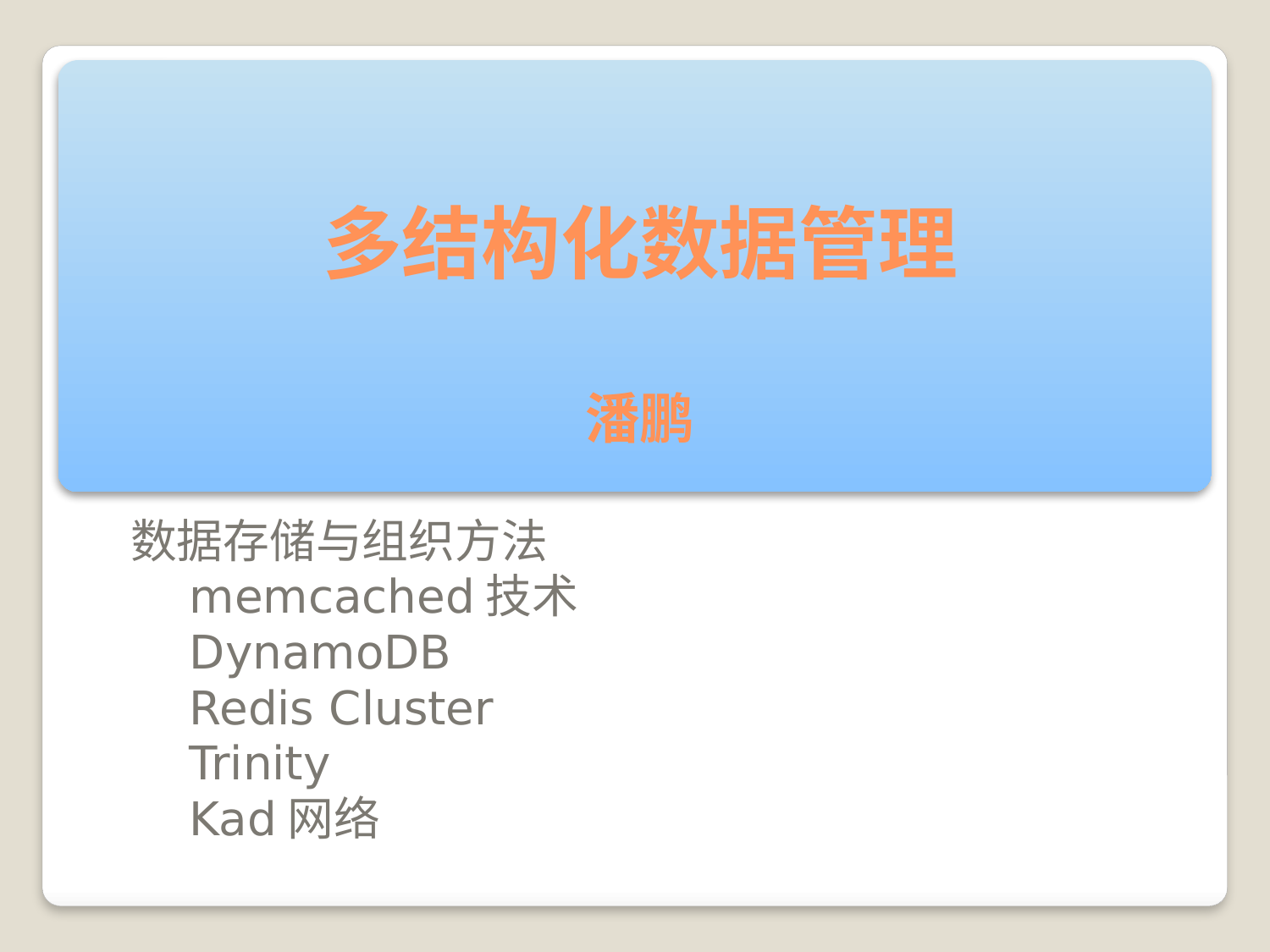

# 多结构化数据管理 潘鹏
数据存储与组织方法
    memcached技术
    DynamoDB
    Redis Cluster
    Trinity
    Kad网络